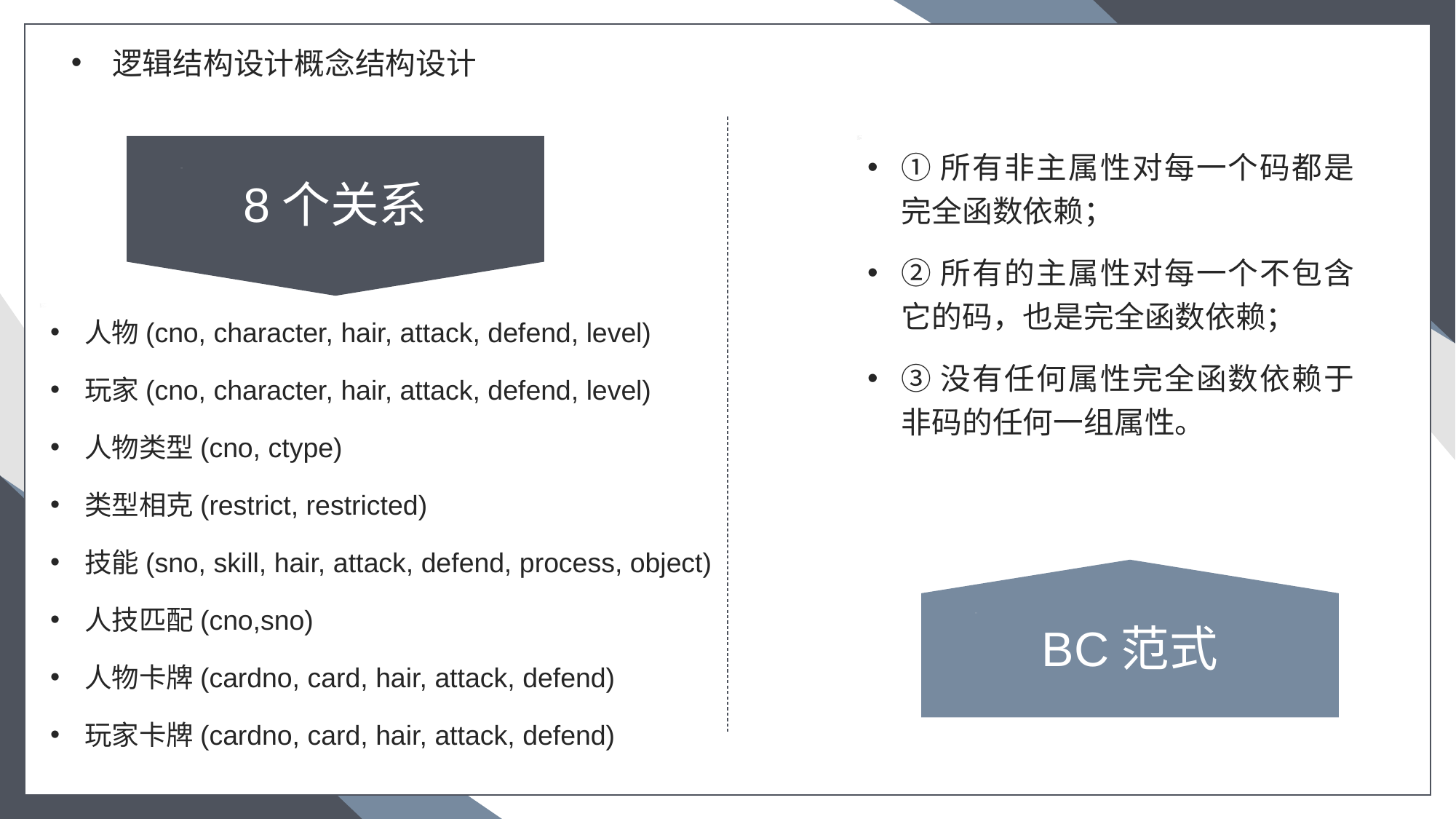

逻辑结构设计概念结构设计
①所有非主属性对每一个码都是完全函数依赖；
②所有的主属性对每一个不包含它的码，也是完全函数依赖；
③没有任何属性完全函数依赖于非码的任何一组属性。
8个关系
人物(cno, character, hair, attack, defend, level)
玩家(cno, character, hair, attack, defend, level)
人物类型(cno, ctype)
类型相克(restrict, restricted)
技能(sno, skill, hair, attack, defend, process, object)
人技匹配(cno,sno)
人物卡牌(cardno, card, hair, attack, defend)
玩家卡牌(cardno, card, hair, attack, defend)

BC范式